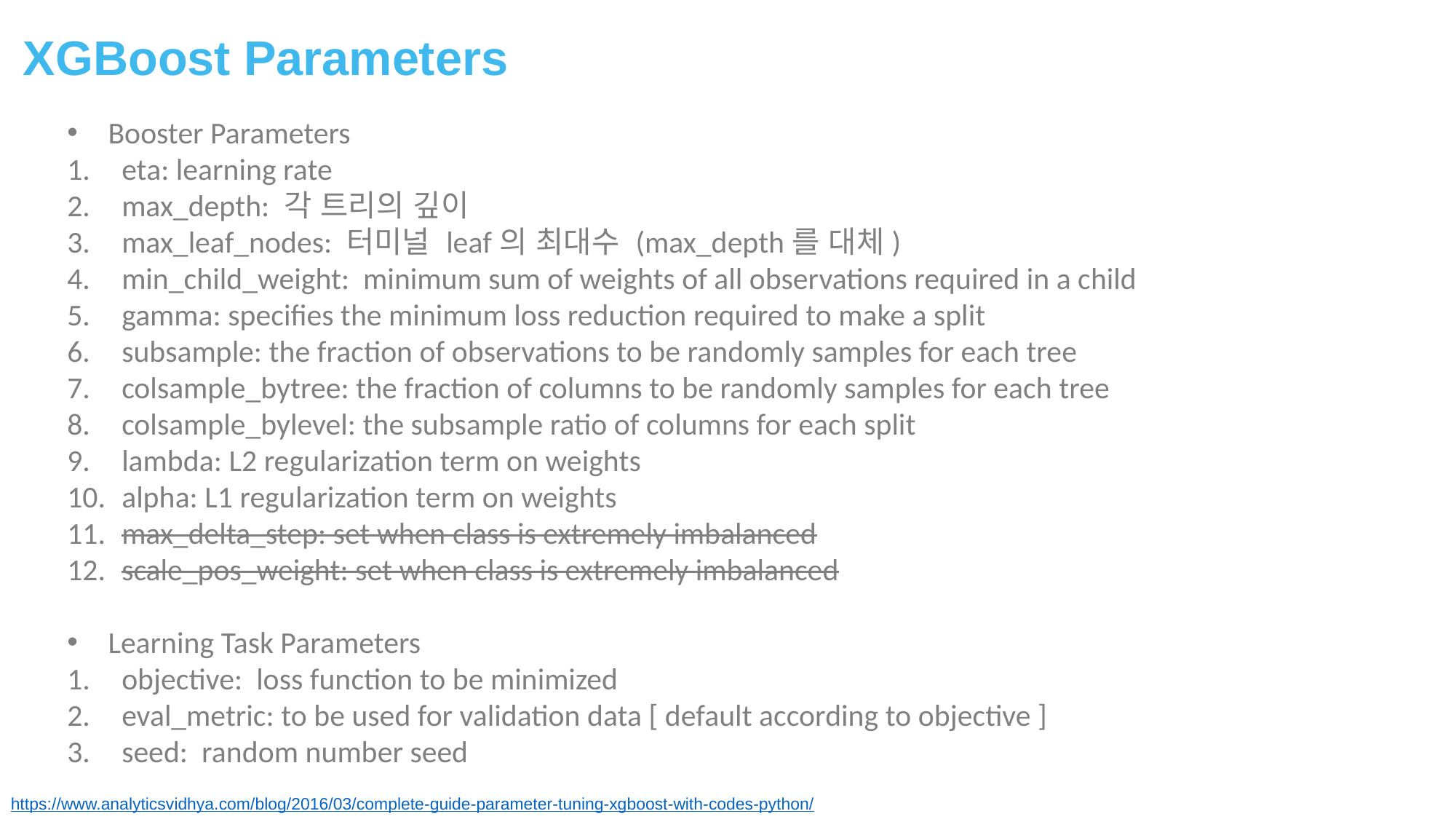

XGBoost Parameters
Booster Parameters
eta: learning rate
max_depth: 각 트리의 깊이
max_leaf_nodes: 터미널 leaf의 최대수 (max_depth를 대체)
min_child_weight:  minimum sum of weights of all observations required in a child
gamma: specifies the minimum loss reduction required to make a split
subsample: the fraction of observations to be randomly samples for each tree
colsample_bytree: the fraction of columns to be randomly samples for each tree
colsample_bylevel: the subsample ratio of columns for each split
lambda: L2 regularization term on weights
alpha: L1 regularization term on weights
max_delta_step: set when class is extremely imbalanced
scale_pos_weight: set when class is extremely imbalanced

Learning Task Parameters
objective:  loss function to be minimized
eval_metric: to be used for validation data [ default according to objective ]
seed:  random number seed

https://www.analyticsvidhya.com/blog/2016/03/complete-guide-parameter-tuning-xgboost-with-codes-python/